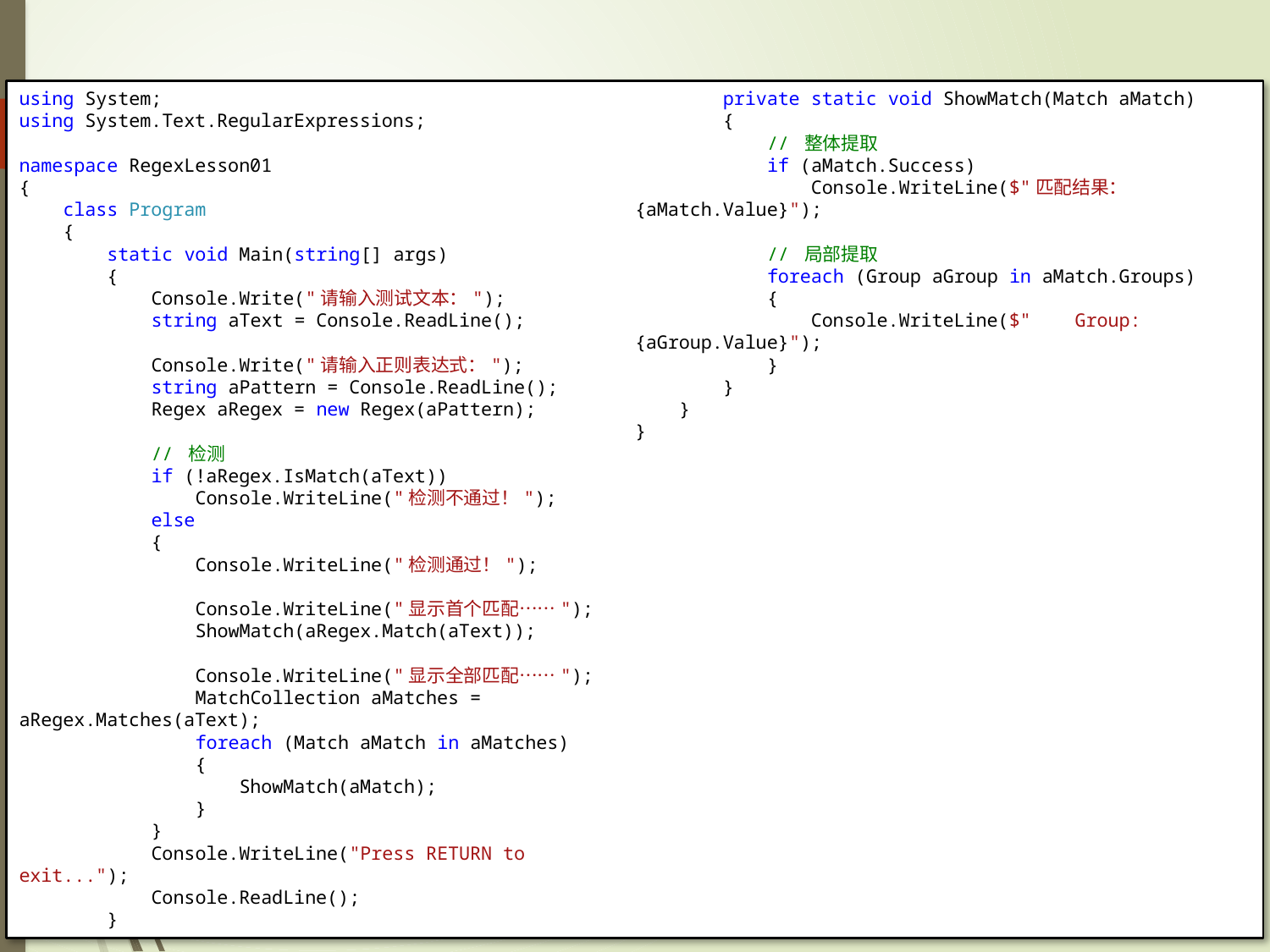

using System;
using System.Text.RegularExpressions;

namespace RegexLesson01
{
    class Program
    {
        static void Main(string[] args)
        {
            Console.Write("请输入测试文本：");
            string aText = Console.ReadLine();

            Console.Write("请输入正则表达式：");
            string aPattern = Console.ReadLine();
            Regex aRegex = new Regex(aPattern);

            // 检测
            if (!aRegex.IsMatch(aText))
                Console.WriteLine("检测不通过！");
            else
            {
                Console.WriteLine("检测通过！");

                Console.WriteLine("显示首个匹配……");
                ShowMatch(aRegex.Match(aText));

                Console.WriteLine("显示全部匹配……");
                MatchCollection aMatches = aRegex.Matches(aText);
                foreach (Match aMatch in aMatches)
                {
                    ShowMatch(aMatch);
                }
            }
            Console.WriteLine("Press RETURN to exit...");
            Console.ReadLine();
        }
        private static void ShowMatch(Match aMatch)
        {
            // 整体提取
            if (aMatch.Success)
                Console.WriteLine($"匹配结果：{aMatch.Value}");

            // 局部提取
            foreach (Group aGroup in aMatch.Groups)
            {
                Console.WriteLine($"    Group: {aGroup.Value}");
            }
        }
    }
}